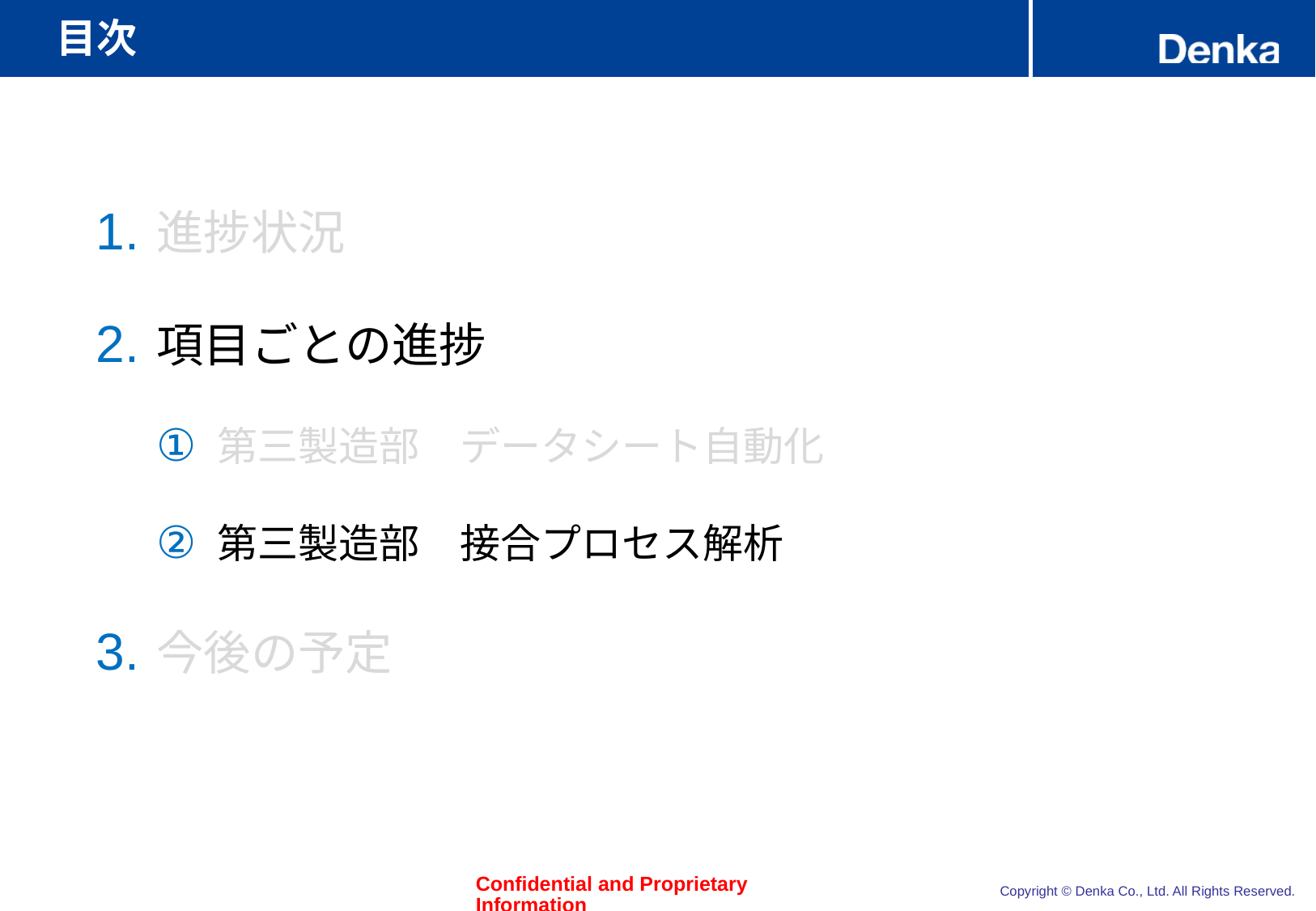

# 目次
進捗状況
項目ごとの進捗
第三製造部　データシート自動化
第三製造部　接合プロセス解析
今後の予定